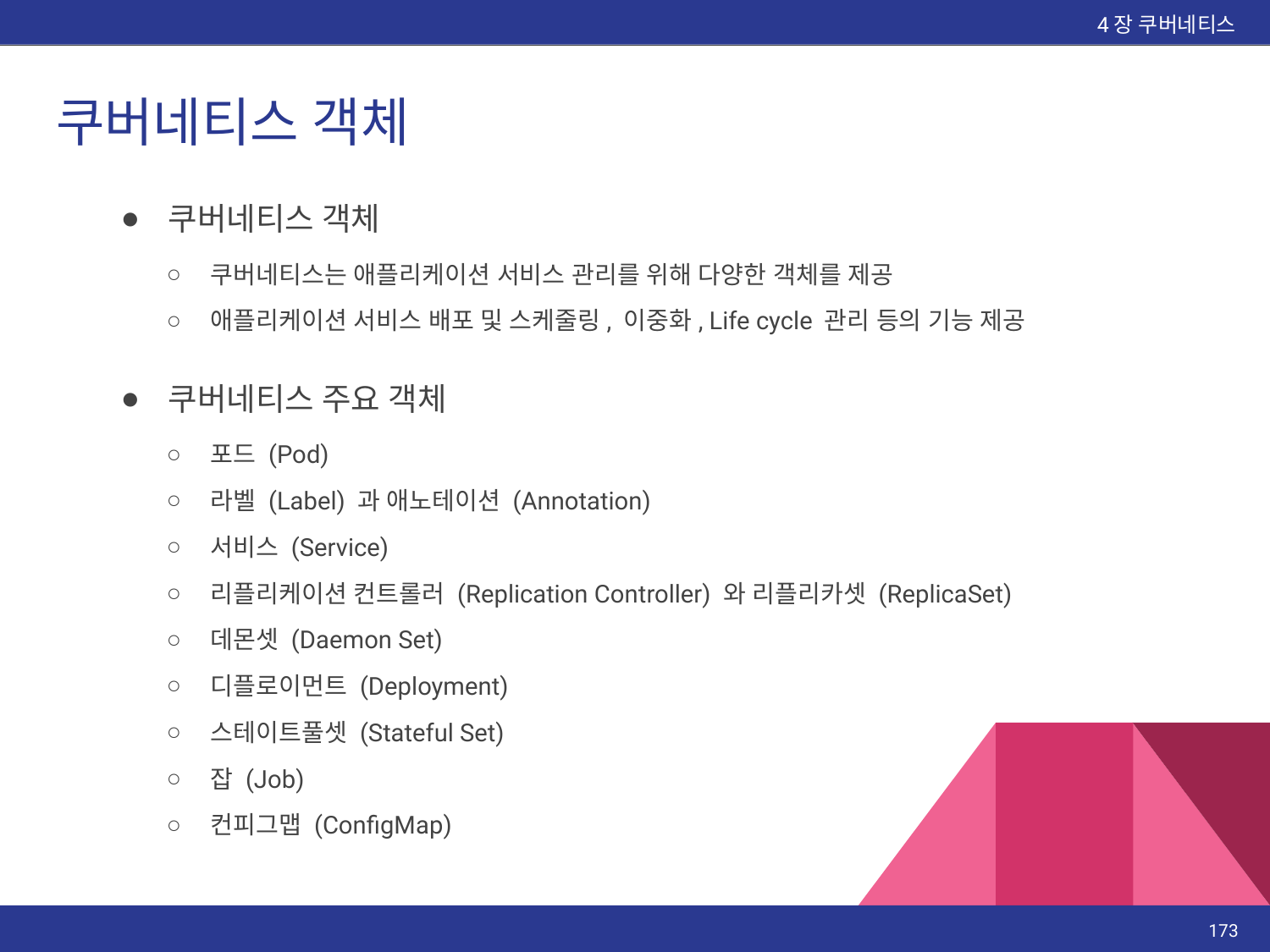

4장 쿠버네티스

# 쿠버네티스 객체
쿠버네티스 객체
쿠버네티스는 애플리케이션 서비스 관리를 위해 다양한 객체를 제공
애플리케이션 서비스 배포 및 스케줄링, 이중화, Life cycle 관리 등의 기능 제공
쿠버네티스 주요 객체

포드 (Pod)
라벨 (Label) 과 애노테이션 (Annotation)
서비스 (Service)
리플리케이션 컨트롤러 (Replication Controller) 와 리플리카셋 (ReplicaSet)
데몬셋 (Daemon Set)
디플로이먼트 (Deployment)
스테이트풀셋 (Stateful Set)
잡 (Job)
컨피그맵 (ConfigMap)
173